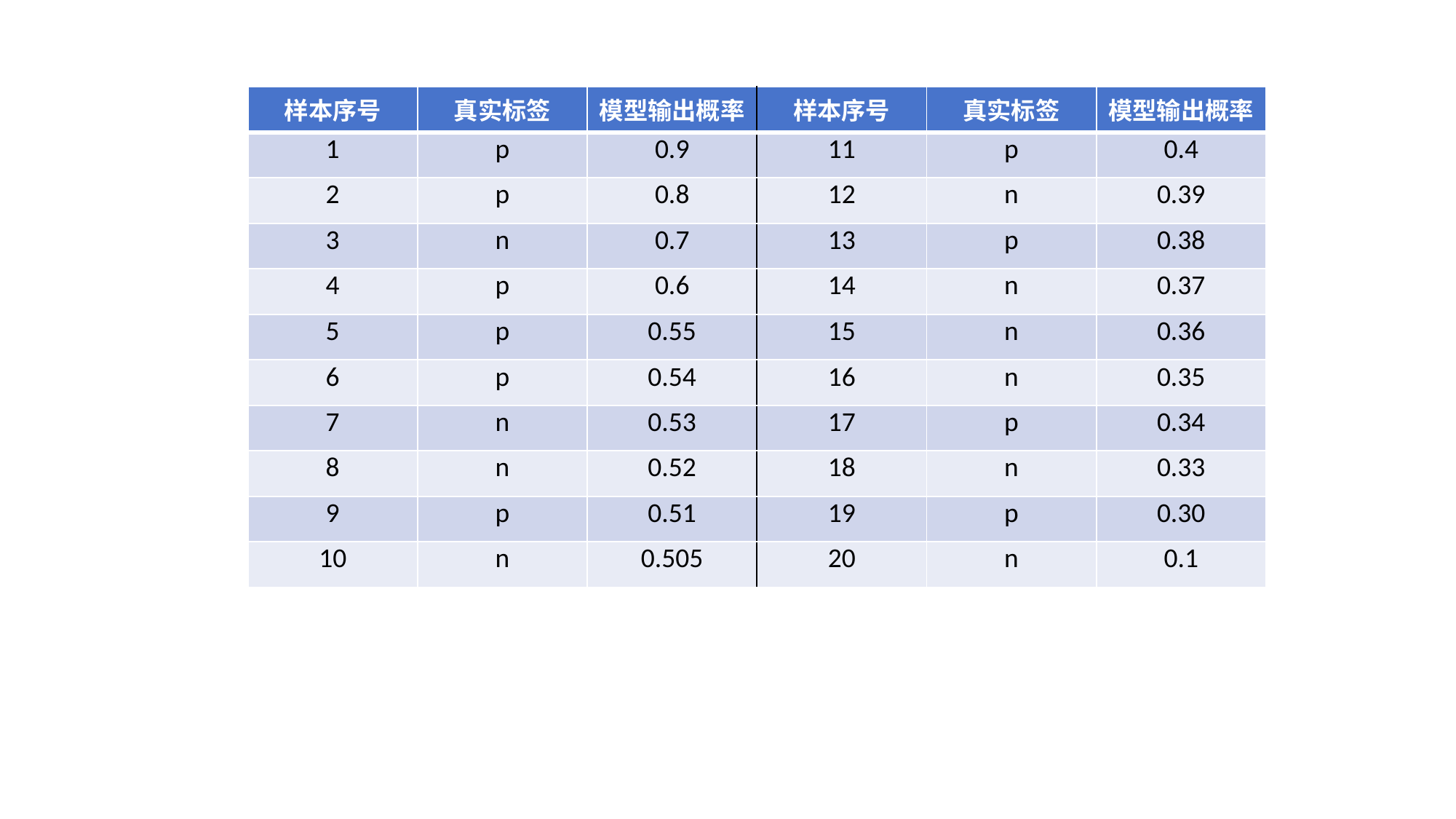

| 样本序号 | 真实标签 | 模型输出概率 | 样本序号 | 真实标签 | 模型输出概率 |
| --- | --- | --- | --- | --- | --- |
| 1 | p | 0.9 | 11 | p | 0.4 |
| 2 | p | 0.8 | 12 | n | 0.39 |
| 3 | n | 0.7 | 13 | p | 0.38 |
| 4 | p | 0.6 | 14 | n | 0.37 |
| 5 | p | 0.55 | 15 | n | 0.36 |
| 6 | p | 0.54 | 16 | n | 0.35 |
| 7 | n | 0.53 | 17 | p | 0.34 |
| 8 | n | 0.52 | 18 | n | 0.33 |
| 9 | p | 0.51 | 19 | p | 0.30 |
| 10 | n | 0.505 | 20 | n | 0.1 |